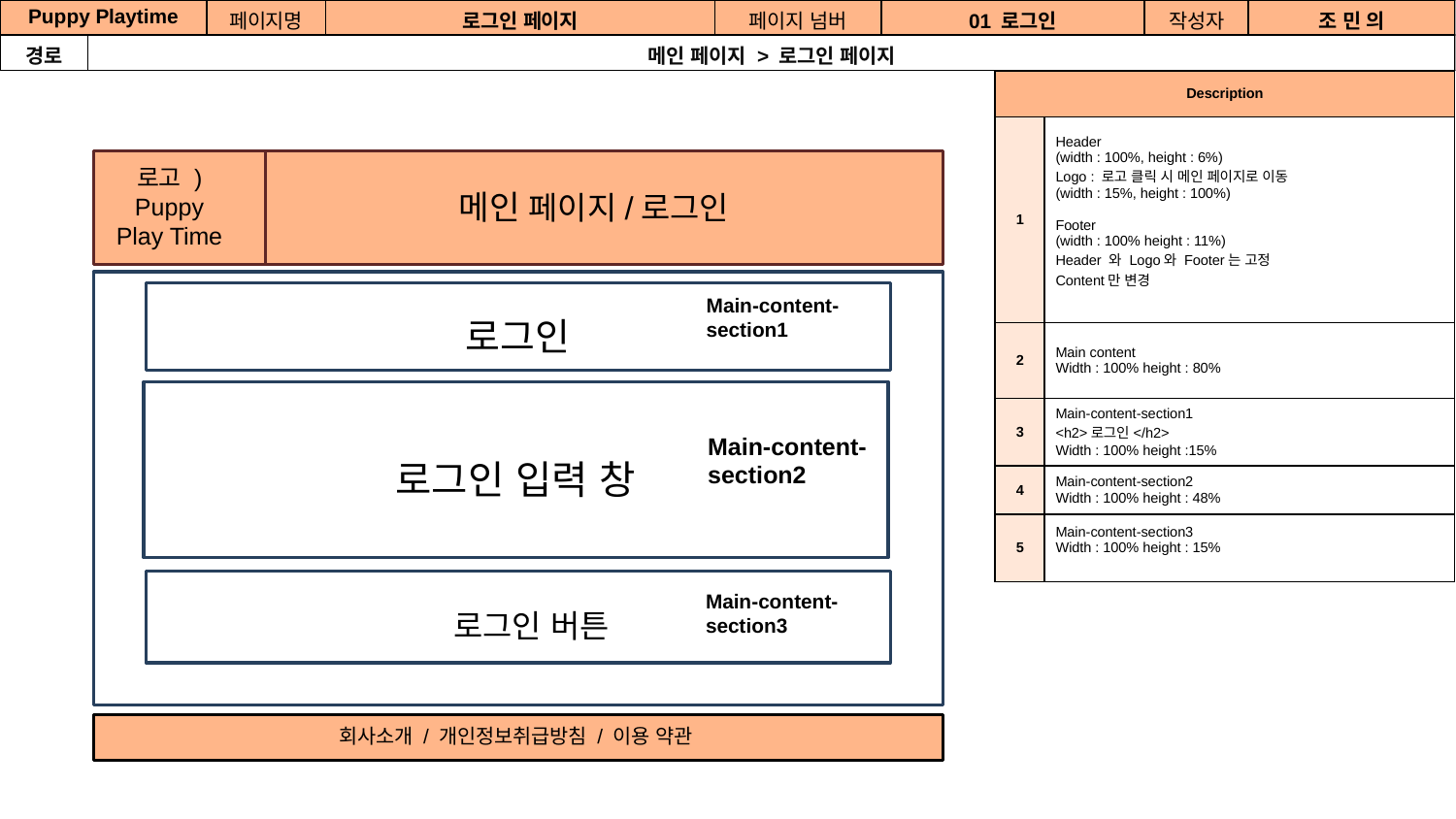

| Puppy Playtime | 김 주 영 | 페이지명 | 로그인 페이지 | 페이지 넘버 | 01 로그인 | 작성자 | 조 민 의 |
| --- | --- | --- | --- | --- | --- | --- | --- |
| 경로 | 메인 페이지 > 로그인 페이지 | 김 주 영 | 김 주 영 | 김 주 영 | 김 주 영 | 김 주 영 | 김 주 영 |
| Description | 뒤로 가기를 수행한다. |
| --- | --- |
| 1 | Header (width : 100%, height : 6%) Logo : 로고 클릭 시 메인 페이지로 이동 (width : 15%, height : 100%) Footer (width : 100% height : 11%) Header 와 Logo와 Footer는 고정 Content만 변경 |
| 2 | Main content Width : 100% height : 80% |
| 3 | Main-content-section1 <h2>로그인</h2> Width : 100% height :15% |
| 4 | Main-content-section2 Width : 100% height : 48% |
| 5 | Main-content-section3 Width : 100% height : 15% |

로고 )
Puppy Play Time
메인 페이지/로그인

로그인
Main-content-section1

로그인 입력 창
Main-content-section2

Main-content-section3
로그인 버튼

회사소개 / 개인정보취급방침 / 이용 약관